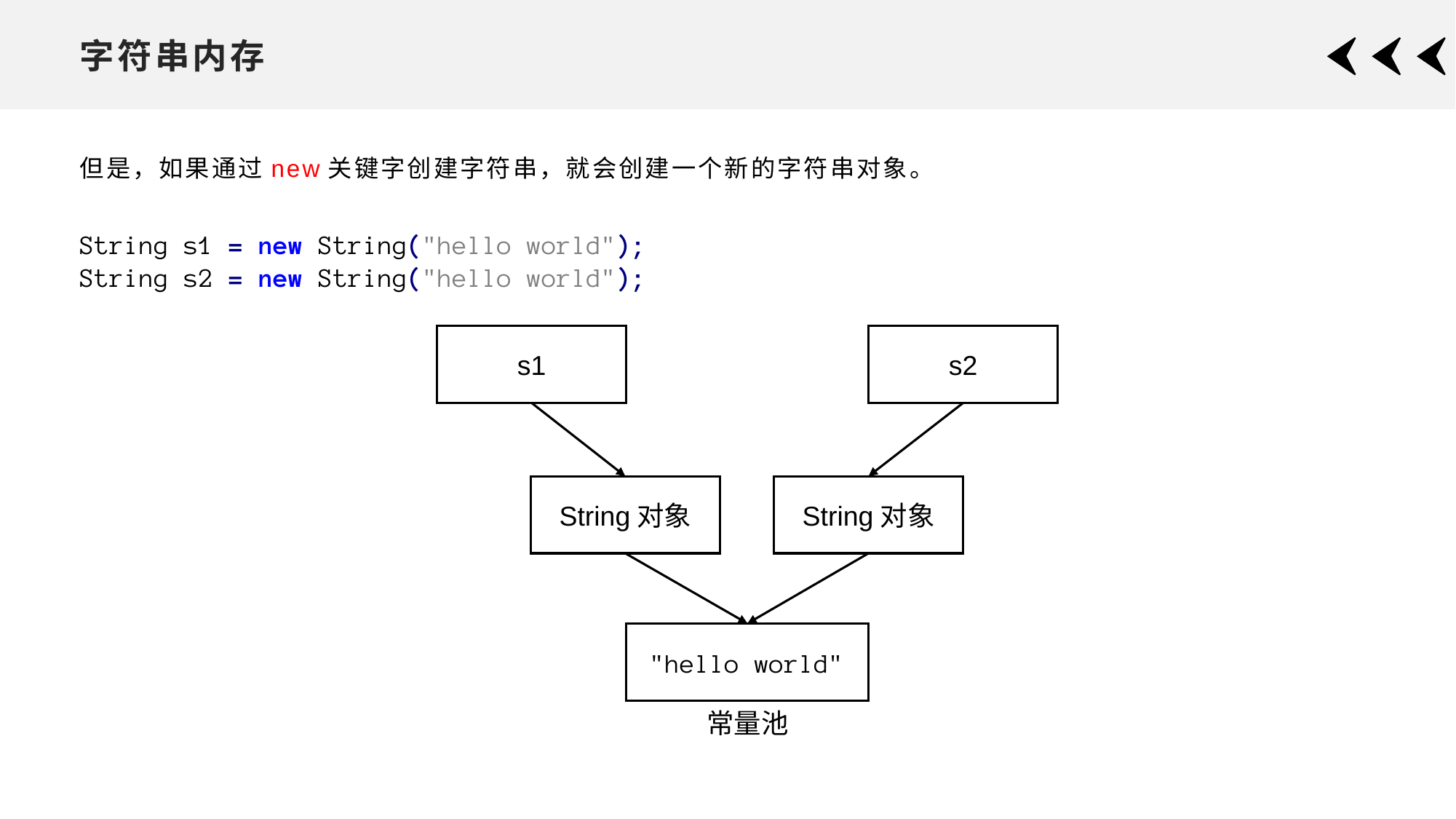

# 字符串内存
但是，如果通过new关键字创建字符串，就会创建一个新的字符串对象。
String s1 = new String("hello world");
String s2 = new String("hello world");
s1
s2
String对象
String对象
"hello world"
常量池